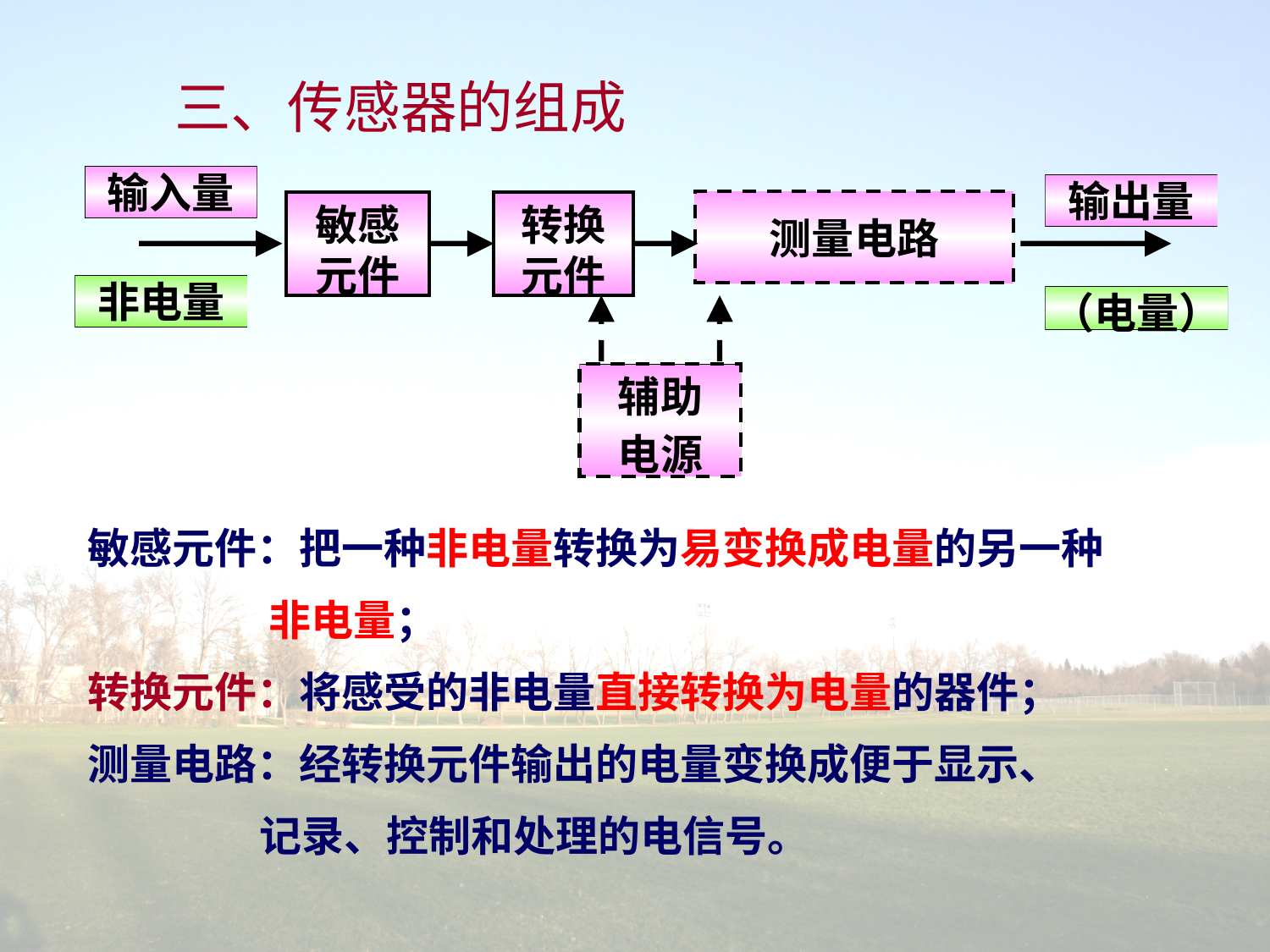

# 三、传感器的组成
输入量
输出量
测量电路
敏感元件
转换元件

非电量
（电量）

辅助
电源
敏感元件：把一种非电量转换为易变换成电量的另一种
                  非电量；
转换元件：将感受的非电量直接转换为电量的器件；
测量电路：经转换元件输出的电量变换成便于显示、
                 记录、控制和处理的电信号。